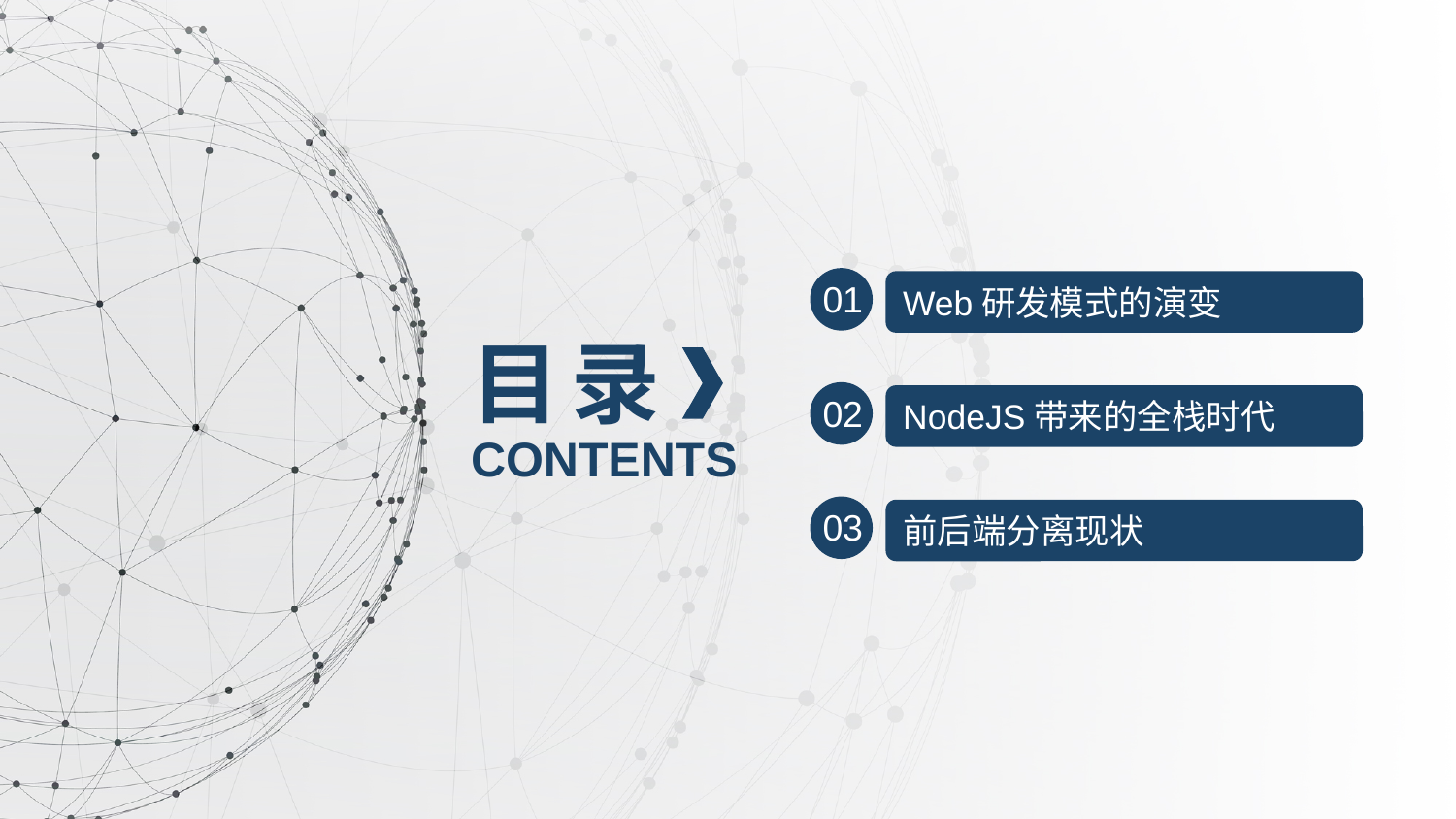

01
Web研发模式的演变
目 录

02
NodeJS带来的全栈时代
CONTENTS

03
前后端分离现状